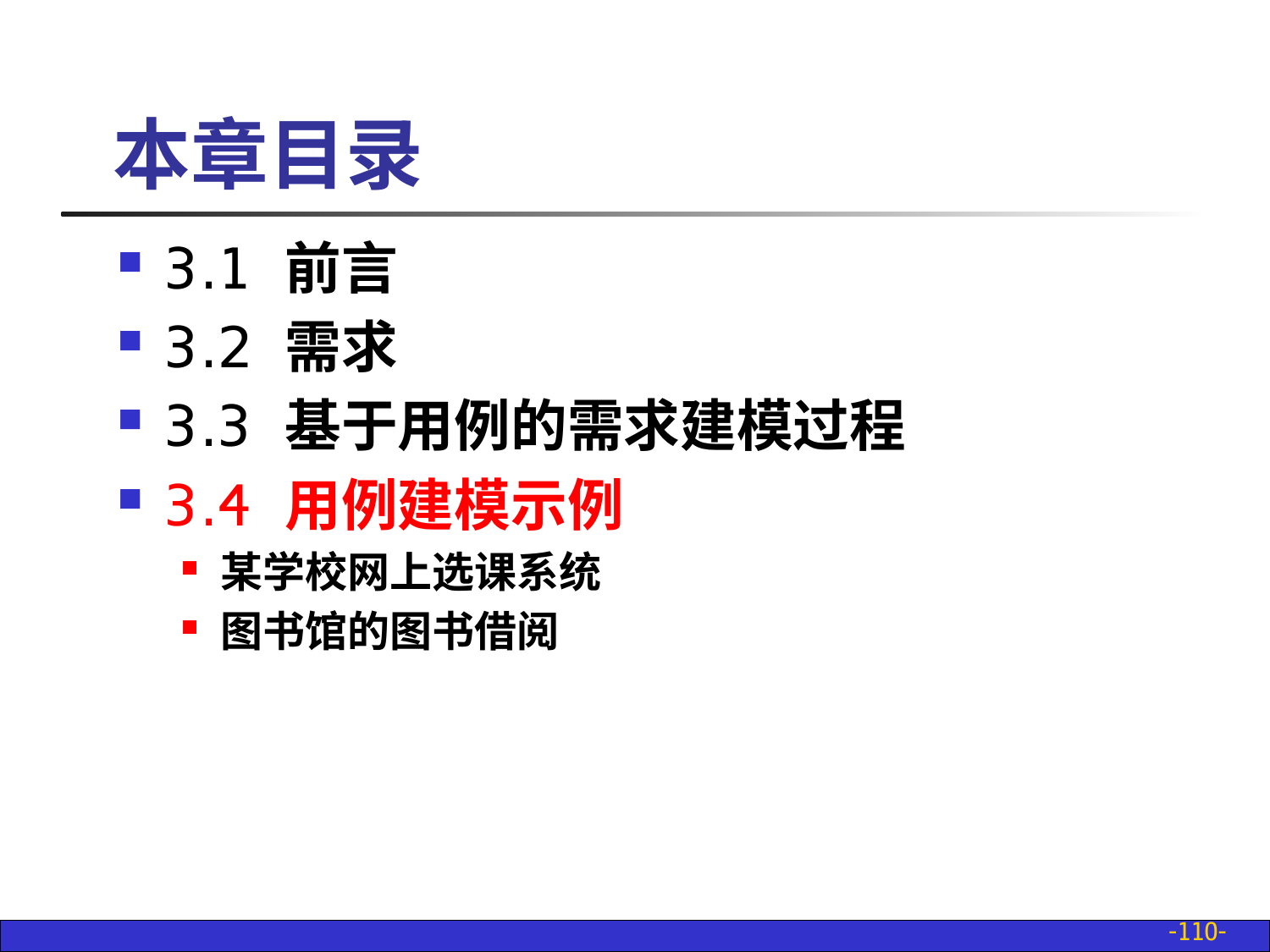

# 本章目录
3.1 前言
3.2 需求
3.3 基于用例的需求建模过程
3.4 用例建模示例
某学校网上选课系统
图书馆的图书借阅

-110-